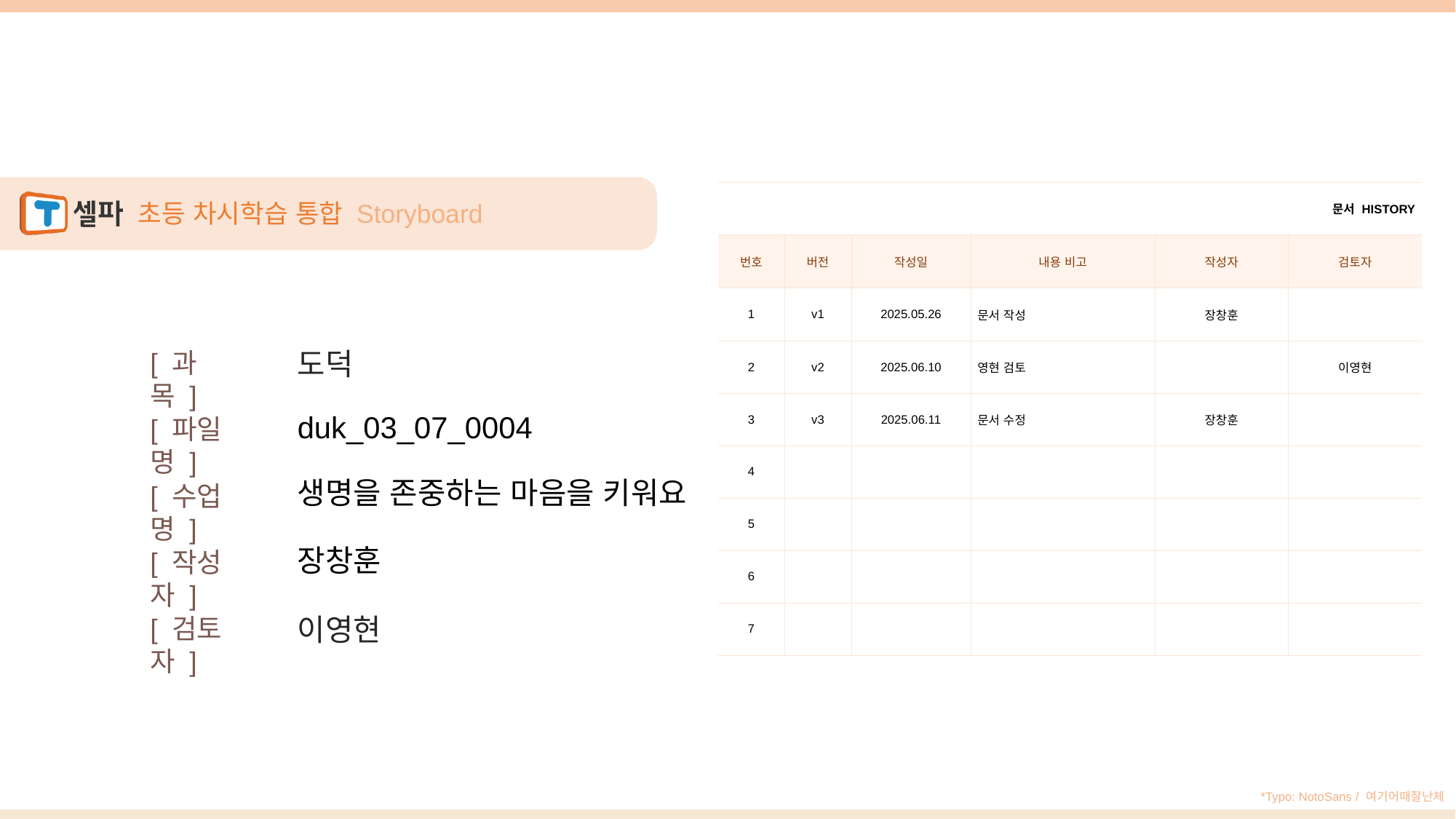

| 문서 HISTORY |  |  |  |  |  |
| --- | --- | --- | --- | --- | --- |
| 번호 | 버전 | 작성일 | 내용 비고 | 작성자 | 검토자 |
| 1 | v1 | 2025.05.26 | 문서 작성 | 장창훈 |  |
| 2 | v2 | 2025.06.10 | 영현 검토 |  | 이영현 |
| 3 | v3 | 2025.06.11 | 문서 수정 | 장창훈 |  |
| 4 |  |  |  |  |  |
| 5 |  |  |  |  |  |
| 6 |  |  |  |  |  |
| 7 |  |  |  |  |  |
duk_03_07_0004
생명을 존중하는 마음을 키워요
장창훈